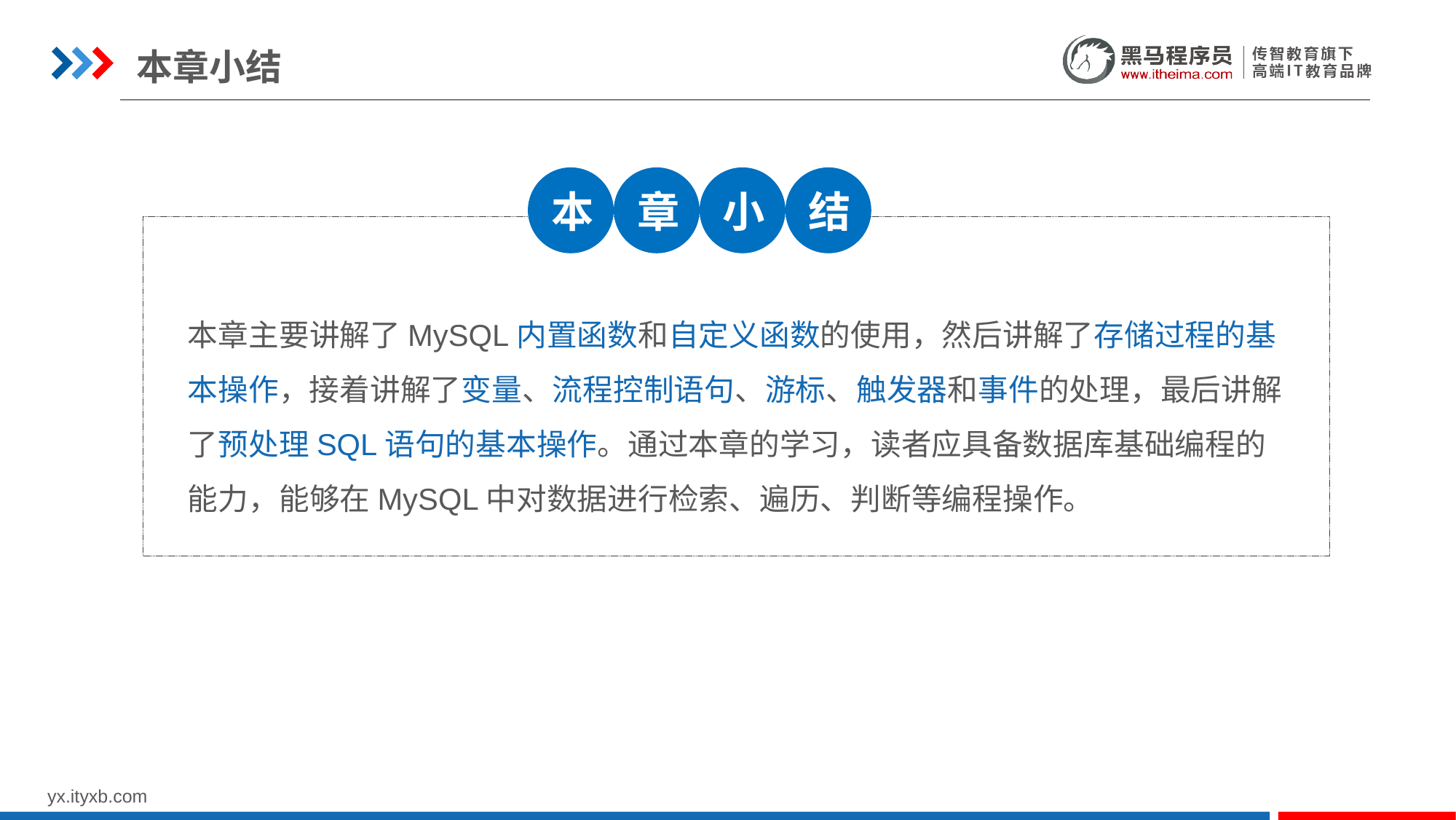

本章小结
本
章
小
结

本章主要讲解了MySQL内置函数和自定义函数的使用，然后讲解了存储过程的基本操作，接着讲解了变量、流程控制语句、游标、触发器和事件的处理，最后讲解了预处理SQL语句的基本操作。通过本章的学习，读者应具备数据库基础编程的能力，能够在MySQL中对数据进行检索、遍历、判断等编程操作。